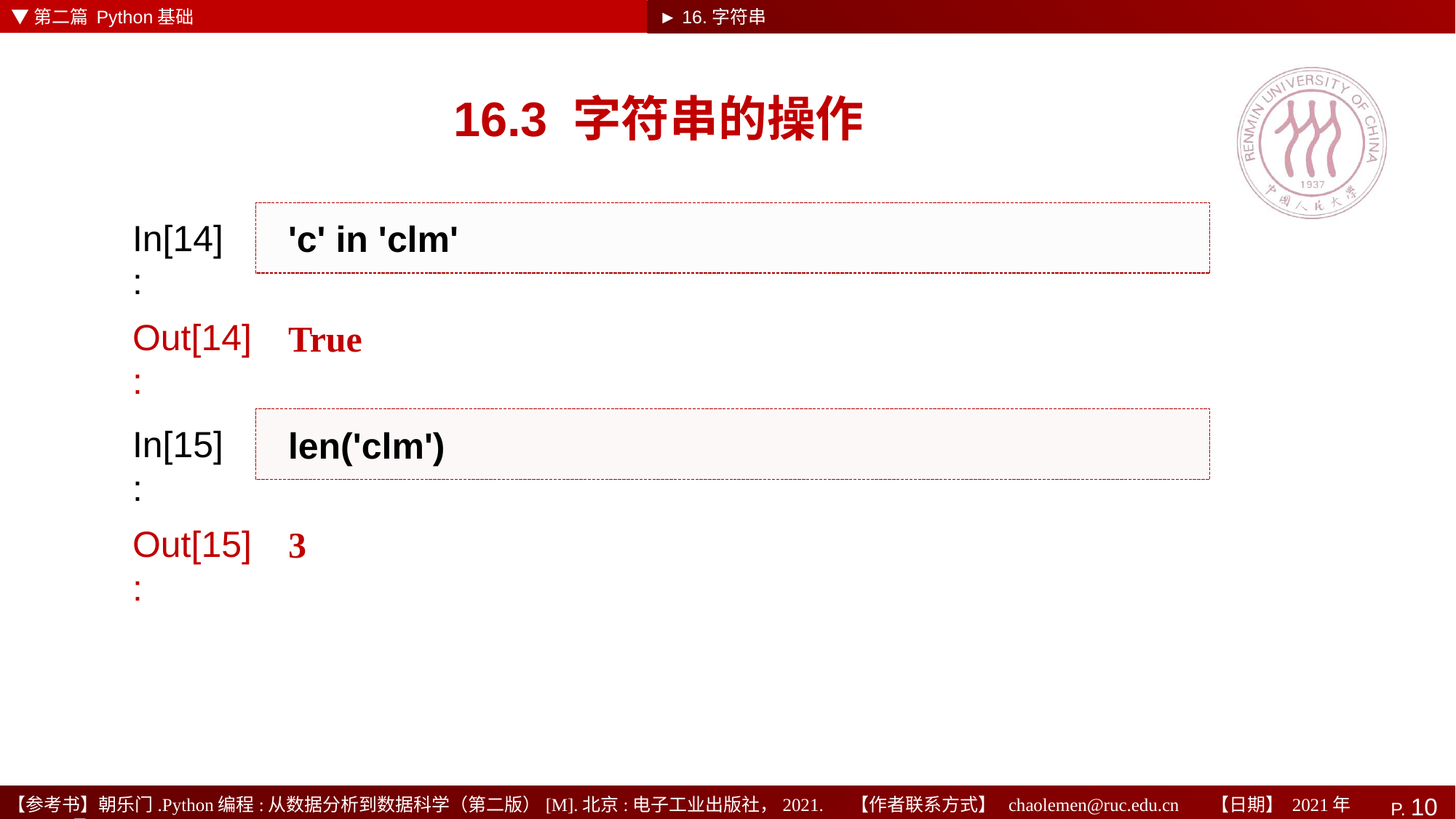

▼第二篇 Python基础
► 16.字符串
# 16.3 字符串的操作
'c' in 'clm'
In[14]:
True
Out[14]:
len('clm')
In[15]:
3
Out[15]: